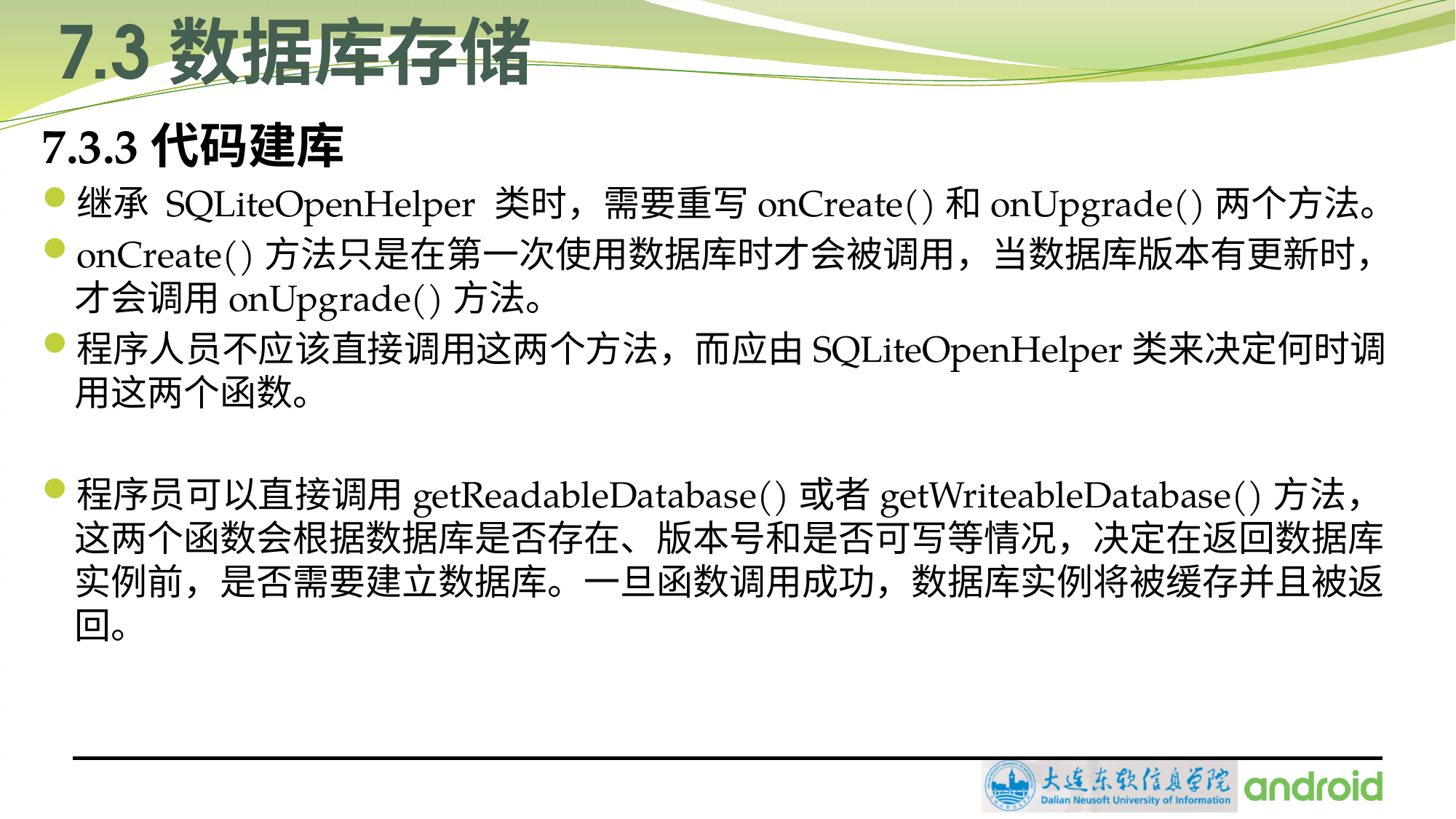

# 7.3数据库存储
7.3.3代码建库
继承 SQLiteOpenHelper 类时，需要重写onCreate()和onUpgrade()两个方法。
onCreate()方法只是在第一次使用数据库时才会被调用，当数据库版本有更新时，才会调用onUpgrade()方法。
程序人员不应该直接调用这两个方法，而应由SQLiteOpenHelper类来决定何时调用这两个函数。

程序员可以直接调用getReadableDatabase()或者getWriteableDatabase()方法，这两个函数会根据数据库是否存在、版本号和是否可写等情况，决定在返回数据库实例前，是否需要建立数据库。一旦函数调用成功，数据库实例将被缓存并且被返回。